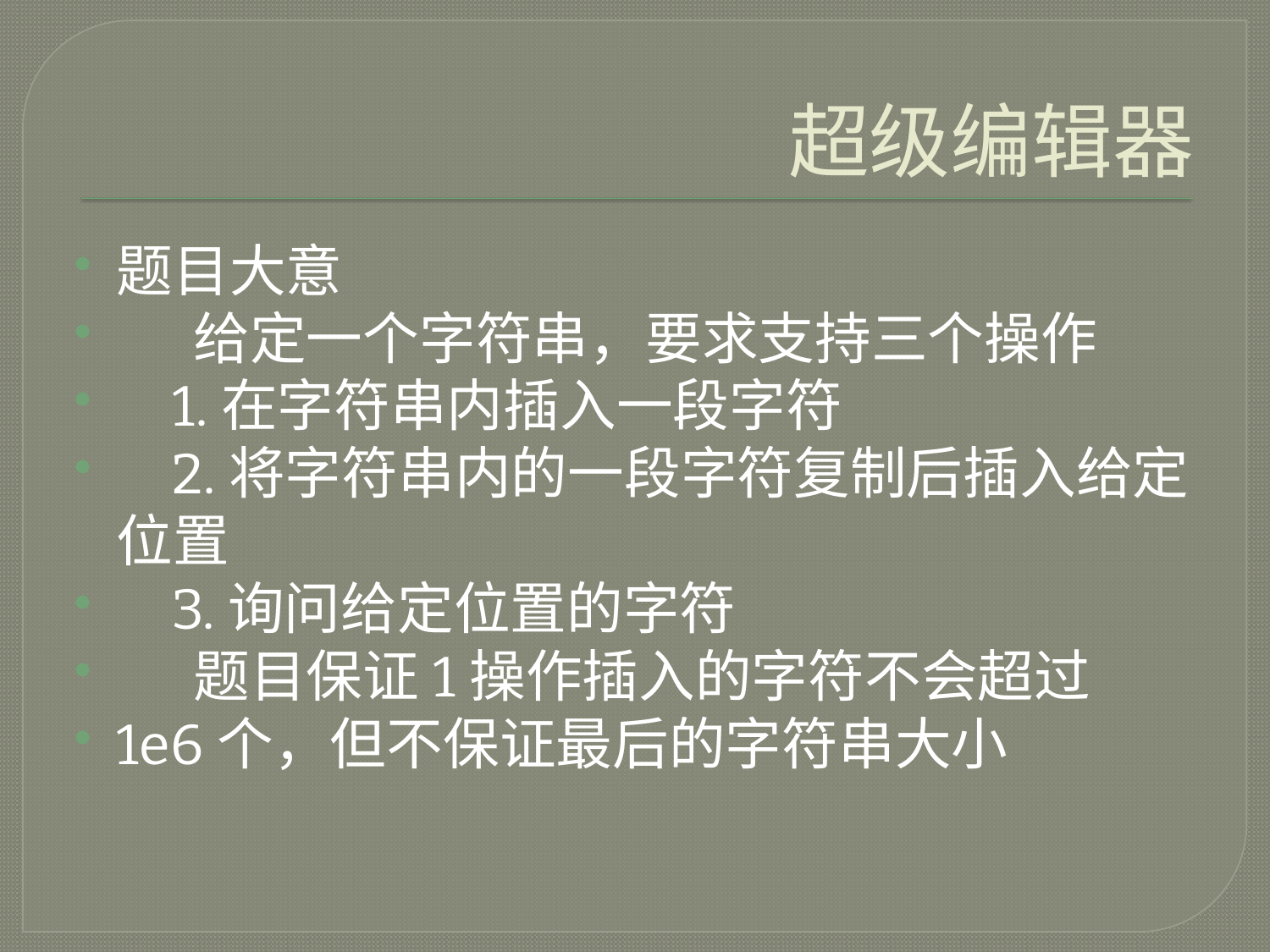

# 超级编辑器
题目大意
     给定一个字符串，要求支持三个操作
     1.在字符串内插入一段字符
     2.将字符串内的一段字符复制后插入给定位置
     3.询问给定位置的字符
     题目保证1操作插入的字符不会超过
1e6个，但不保证最后的字符串大小